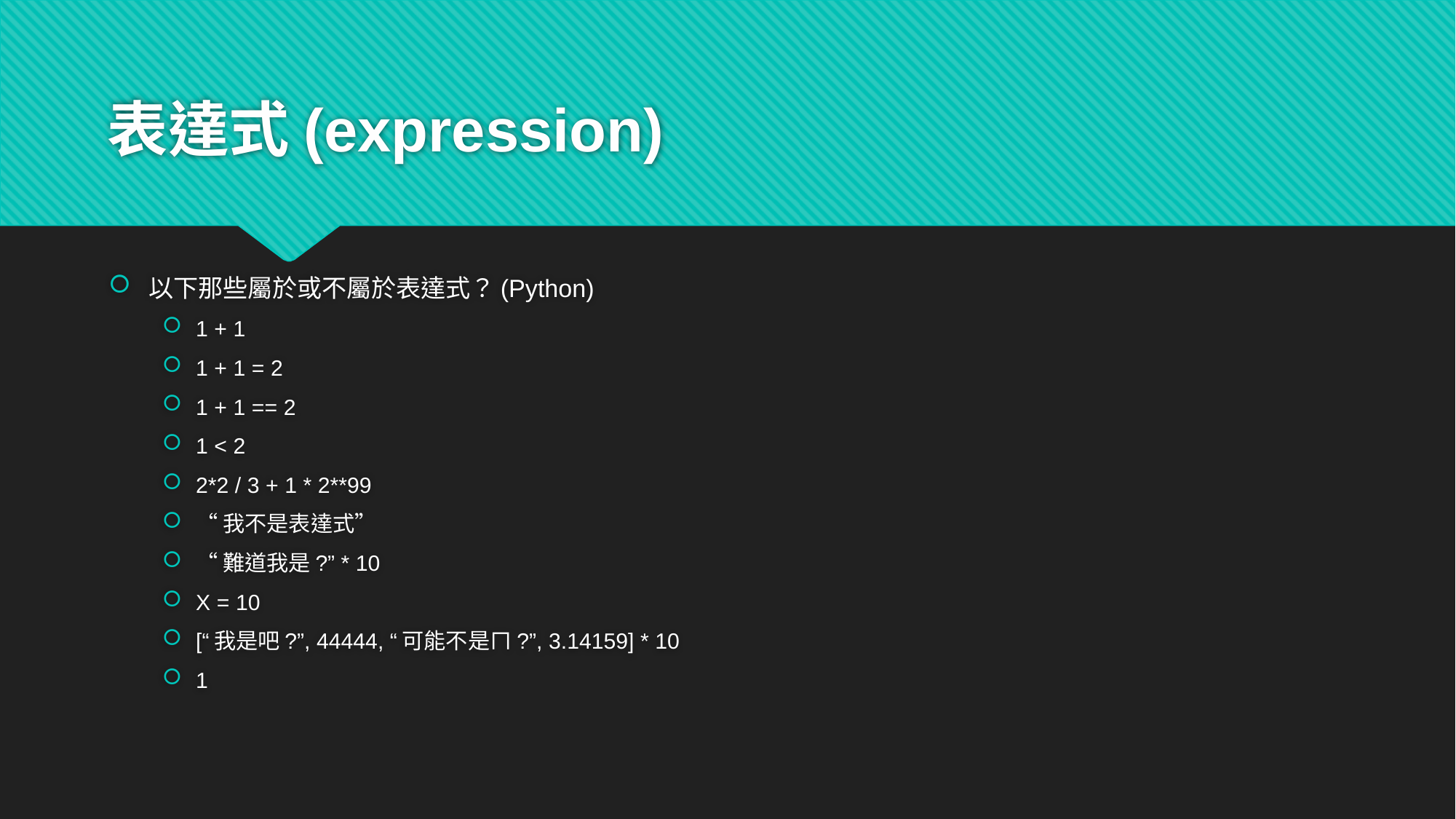

# 表達式(expression)
以下那些屬於或不屬於表達式？(Python)
1 + 1
1 + 1 = 2
1 + 1 == 2
1 < 2
2*2 / 3 + 1 * 2**99
“我不是表達式”
“難道我是?” * 10
X = 10
[“我是吧?”, 44444, “可能不是ㄇ?”, 3.14159] * 10
1